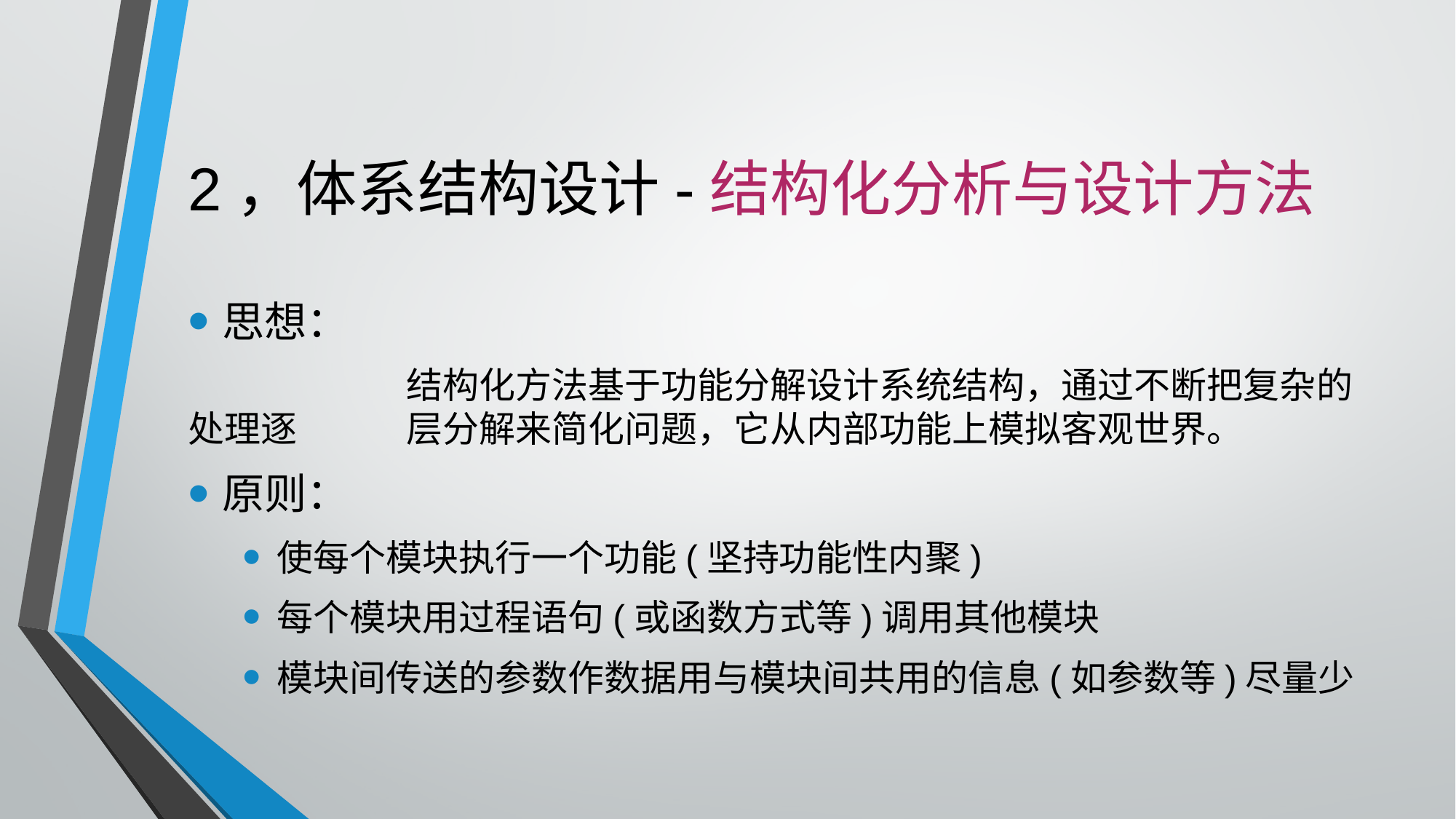

# 2，体系结构设计-结构化分析与设计方法
思想：
		结构化方法基于功能分解设计系统结构，通过不断把复杂的处理逐	层分解来简化问题，它从内部功能上模拟客观世界。
原则：
使每个模块执行一个功能(坚持功能性内聚)
每个模块用过程语句(或函数方式等)调用其他模块
模块间传送的参数作数据用与模块间共用的信息(如参数等)尽量少